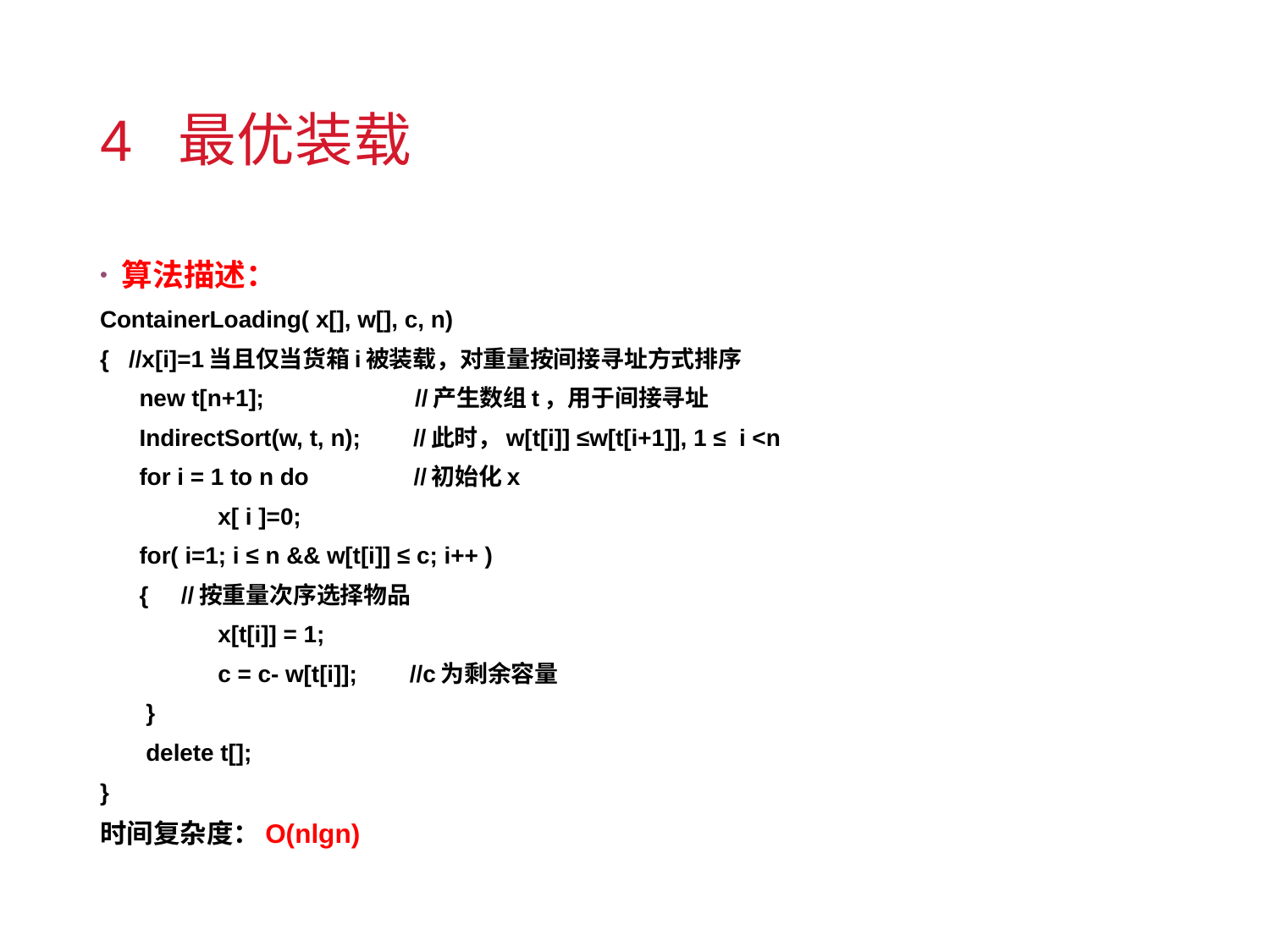

# 4  最优装载
算法描述：
ContainerLoading( x[], w[], c, n)
{   //x[i]=1当且仅当货箱i被装载，对重量按间接寻址方式排序
      new t[n+1];                       //产生数组t，用于间接寻址
      IndirectSort(w, t, n);        //此时，w[t[i]] ≤w[t[i+1]], 1 ≤  i <n
      for i = 1 to n do                //初始化x
                  x[ i ]=0;
      for( i=1; i ≤ n && w[t[i]] ≤ c; i++ )
      {     //按重量次序选择物品
                  x[t[i]] = 1;
                  c = c- w[t[i]];        //c为剩余容量
       }
       delete t[];
}
时间复杂度：O(nlgn)